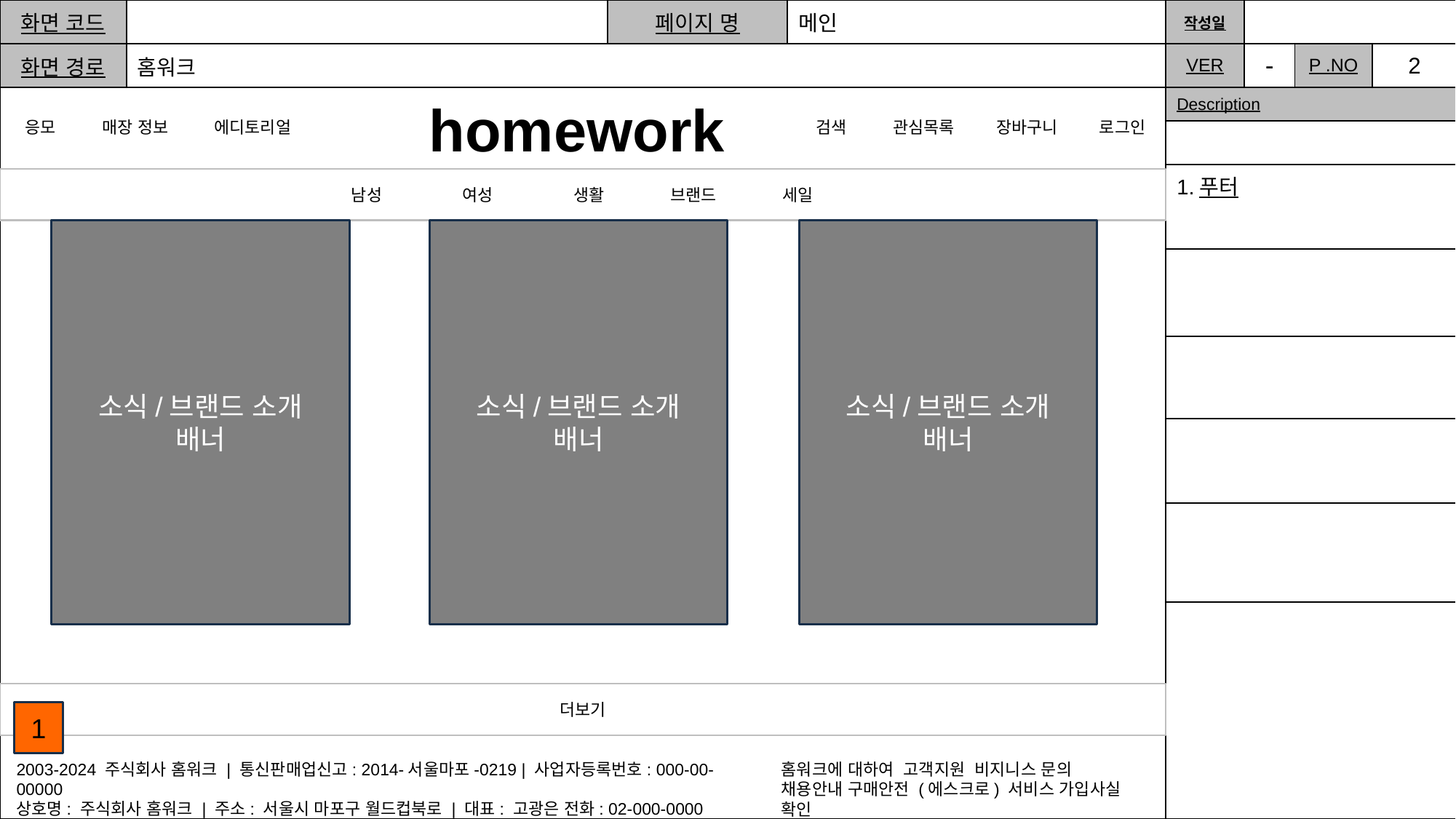

| 화면 코드 |  | 페이지 명 | 메인 | 작성일 |  |  |  |
| --- | --- | --- | --- | --- | --- | --- | --- |
| 화면 경로 | 홈워크 |  |  | VER | - | P .NO | 2 |
|  |  |  |  | Description |  |  |  |
|  |  |  |  |  |  |  |  |
|  |  |  |  | 1.푸터 |  |  |  |
|  |  |  |  |  |  |  |  |
|  |  |  |  |  |  |  |  |
|  |  |  |  |  |  |  |  |
|  |  |  |  |  |  |  |  |
|  |  |  |  |  |  |  |  |
homework
매장 정보
에디토리얼
검색
관심목록
장바구니
로그인
응모
남성                 여성                 생활              브랜드              세일
소식/브랜드 소개
배너
소식/브랜드 소개
배너
소식/브랜드 소개
배너
더보기
1
2003-2024 주식회사 홈워크 | 통신판매업신고: 2014-서울마포-0219 | 사업자등록번호: 000-00-00000
상호명: 주식회사 홈워크 | 주소: 서울시 마포구 월드컵북로 | 대표: 고광은 전화: 02-000-0000 이용약관
홈워크에 대하여  고객지원  비지니스 문의
채용안내 구매안전 (에스크로) 서비스 가입사실 확인